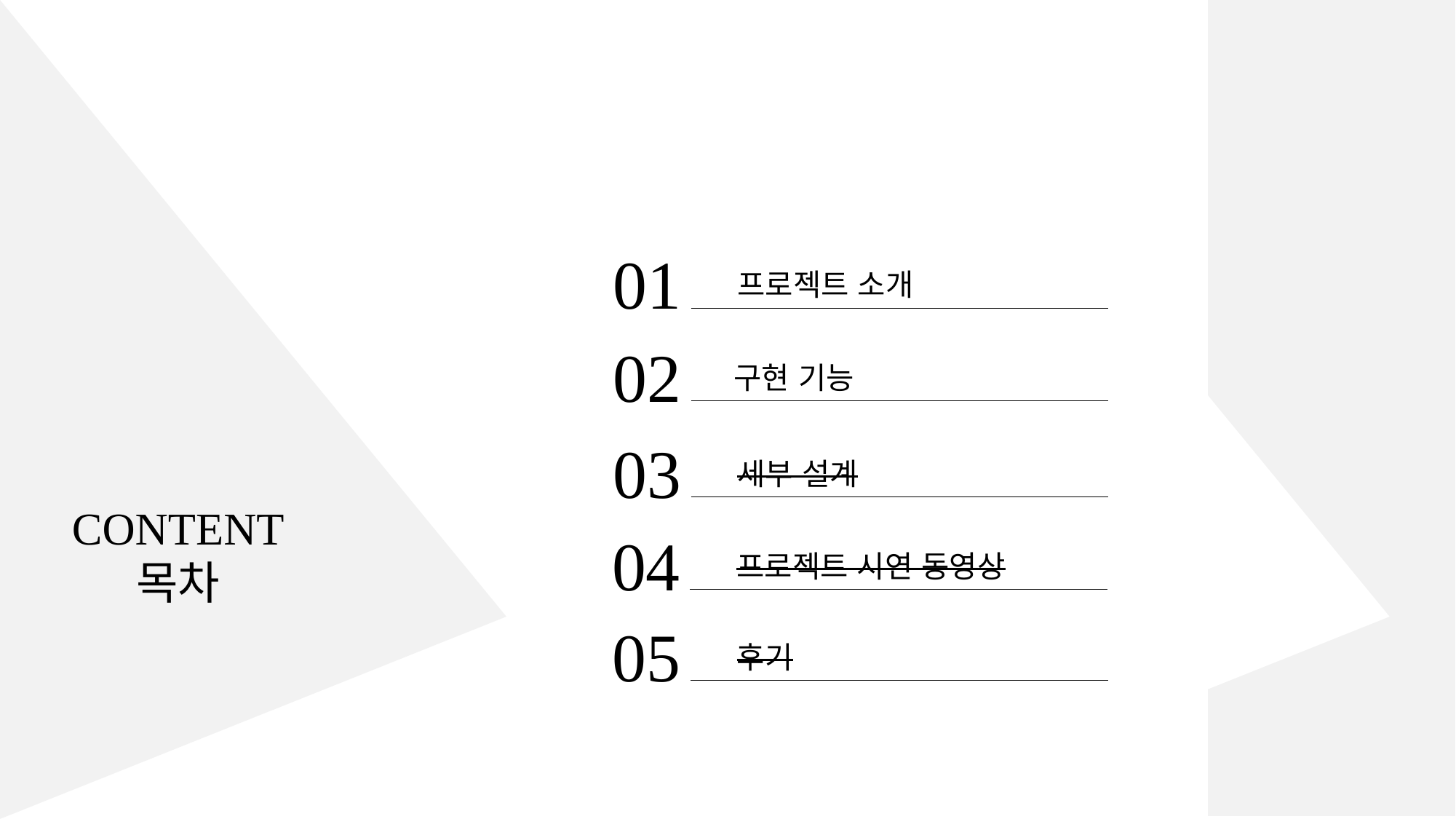

01
  프로젝트 소개
02
  구현 기능
03
  세부 설계
CONTENT
목차
04
  프로젝트 시연 동영상
05
  후기